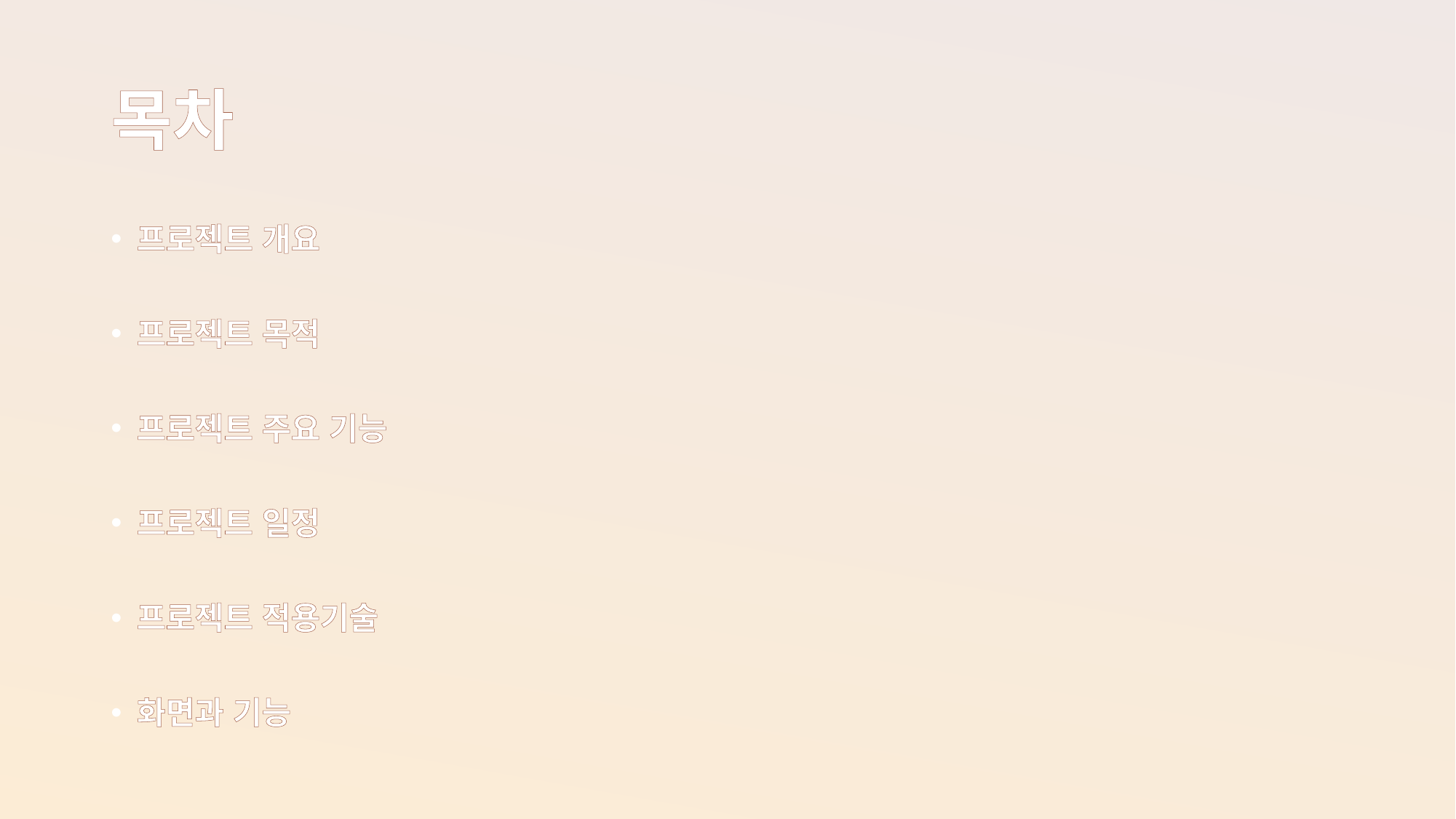

# 목차
프로젝트 개요

프로젝트 목적

프로젝트 주요 기능

프로젝트 일정

프로젝트 적용기술

화면과 기능